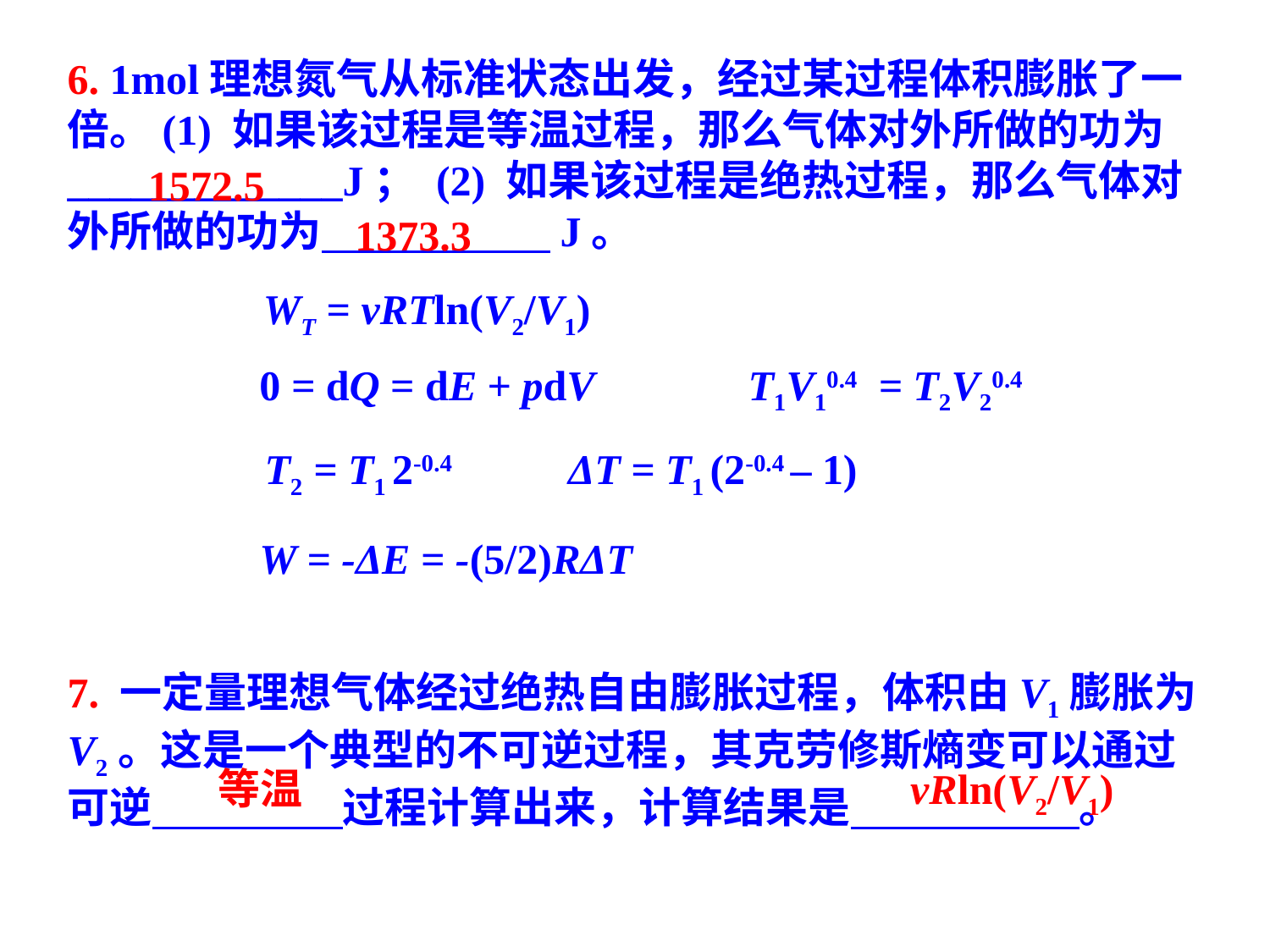

6. 1mol理想氮气从标准状态出发，经过某过程体积膨胀了一倍。(1) 如果该过程是等温过程，那么气体对外所做的功为_____________J； (2) 如果该过程是绝热过程，那么气体对外所做的功为                        J。
1572.5
1373.3
WT = νRTln(V2/V1)
0 = dQ = dE + pdV
T1V10.4  = T2V20.4
T2 = T1 2-0.4
ΔT = T1 (2-0.4 – 1)
W = -ΔE = -(5/2)RΔT
7. 一定量理想气体经过绝热自由膨胀过程，体积由V1膨胀为V2。这是一个典型的不可逆过程，其克劳修斯熵变可以通过可逆                    过程计算出来，计算结果是                        。
等温
νRln(V2/V1)